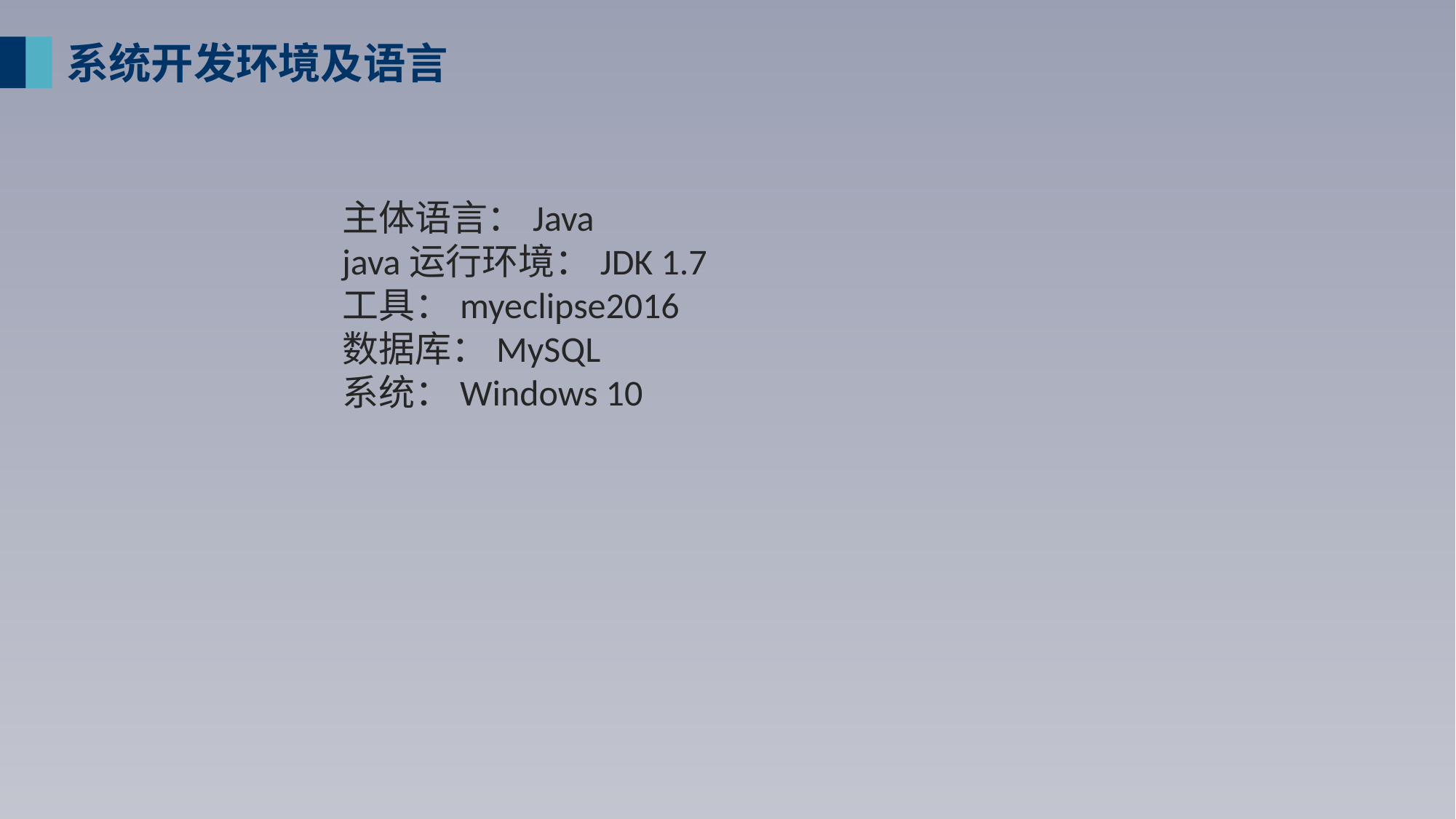

系统开发环境及语言

主体语言：Java
java运行环境：JDK 1.7
工具：myeclipse2016
数据库：MySQL
系统：Windows 10